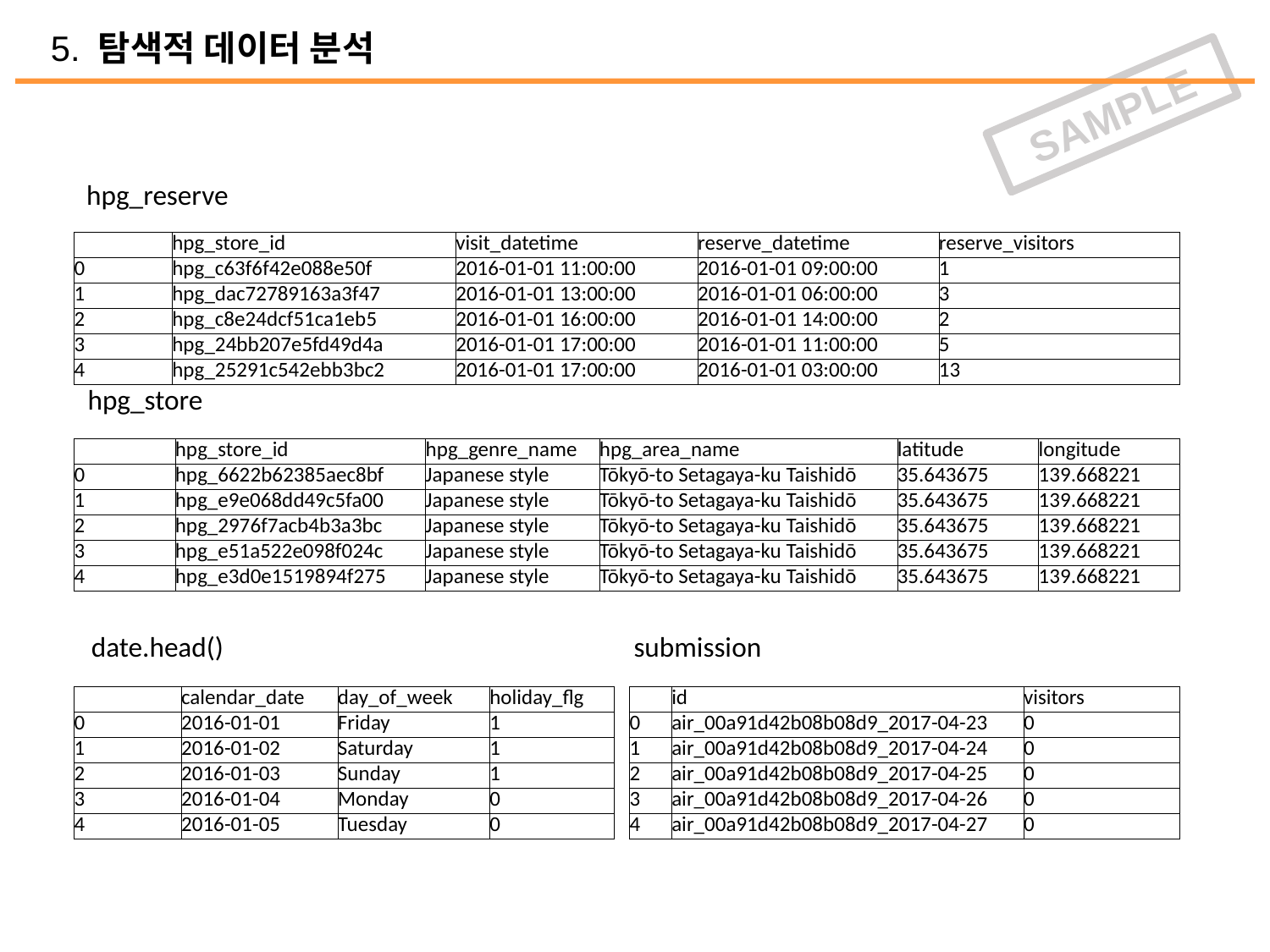

5. 탐색적 데이터 분석

SAMPLE
hpg_reserve
|  | hpg\_store\_id | visit\_datetime | reserve\_datetime | reserve\_visitors |
| --- | --- | --- | --- | --- |
| 0 | hpg\_c63f6f42e088e50f | 2016-01-01 11:00:00 | 2016-01-01 09:00:00 | 1 |
| 1 | hpg\_dac72789163a3f47 | 2016-01-01 13:00:00 | 2016-01-01 06:00:00 | 3 |
| 2 | hpg\_c8e24dcf51ca1eb5 | 2016-01-01 16:00:00 | 2016-01-01 14:00:00 | 2 |
| 3 | hpg\_24bb207e5fd49d4a | 2016-01-01 17:00:00 | 2016-01-01 11:00:00 | 5 |
| 4 | hpg\_25291c542ebb3bc2 | 2016-01-01 17:00:00 | 2016-01-01 03:00:00 | 13 |
hpg_store
|  | hpg\_store\_id | hpg\_genre\_name | hpg\_area\_name | latitude | longitude |
| --- | --- | --- | --- | --- | --- |
| 0 | hpg\_6622b62385aec8bf | Japanese style | Tōkyō-to Setagaya-ku Taishidō | 35.643675 | 139.668221 |
| 1 | hpg\_e9e068dd49c5fa00 | Japanese style | Tōkyō-to Setagaya-ku Taishidō | 35.643675 | 139.668221 |
| 2 | hpg\_2976f7acb4b3a3bc | Japanese style | Tōkyō-to Setagaya-ku Taishidō | 35.643675 | 139.668221 |
| 3 | hpg\_e51a522e098f024c | Japanese style | Tōkyō-to Setagaya-ku Taishidō | 35.643675 | 139.668221 |
| 4 | hpg\_e3d0e1519894f275 | Japanese style | Tōkyō-to Setagaya-ku Taishidō | 35.643675 | 139.668221 |
date.head()
submission
|  | calendar\_date | day\_of\_week | holiday\_flg |
| --- | --- | --- | --- |
| 0 | 2016-01-01 | Friday | 1 |
| 1 | 2016-01-02 | Saturday | 1 |
| 2 | 2016-01-03 | Sunday | 1 |
| 3 | 2016-01-04 | Monday | 0 |
| 4 | 2016-01-05 | Tuesday | 0 |
|  | id | visitors |
| --- | --- | --- |
| 0 | air\_00a91d42b08b08d9\_2017-04-23 | 0 |
| 1 | air\_00a91d42b08b08d9\_2017-04-24 | 0 |
| 2 | air\_00a91d42b08b08d9\_2017-04-25 | 0 |
| 3 | air\_00a91d42b08b08d9\_2017-04-26 | 0 |
| 4 | air\_00a91d42b08b08d9\_2017-04-27 | 0 |